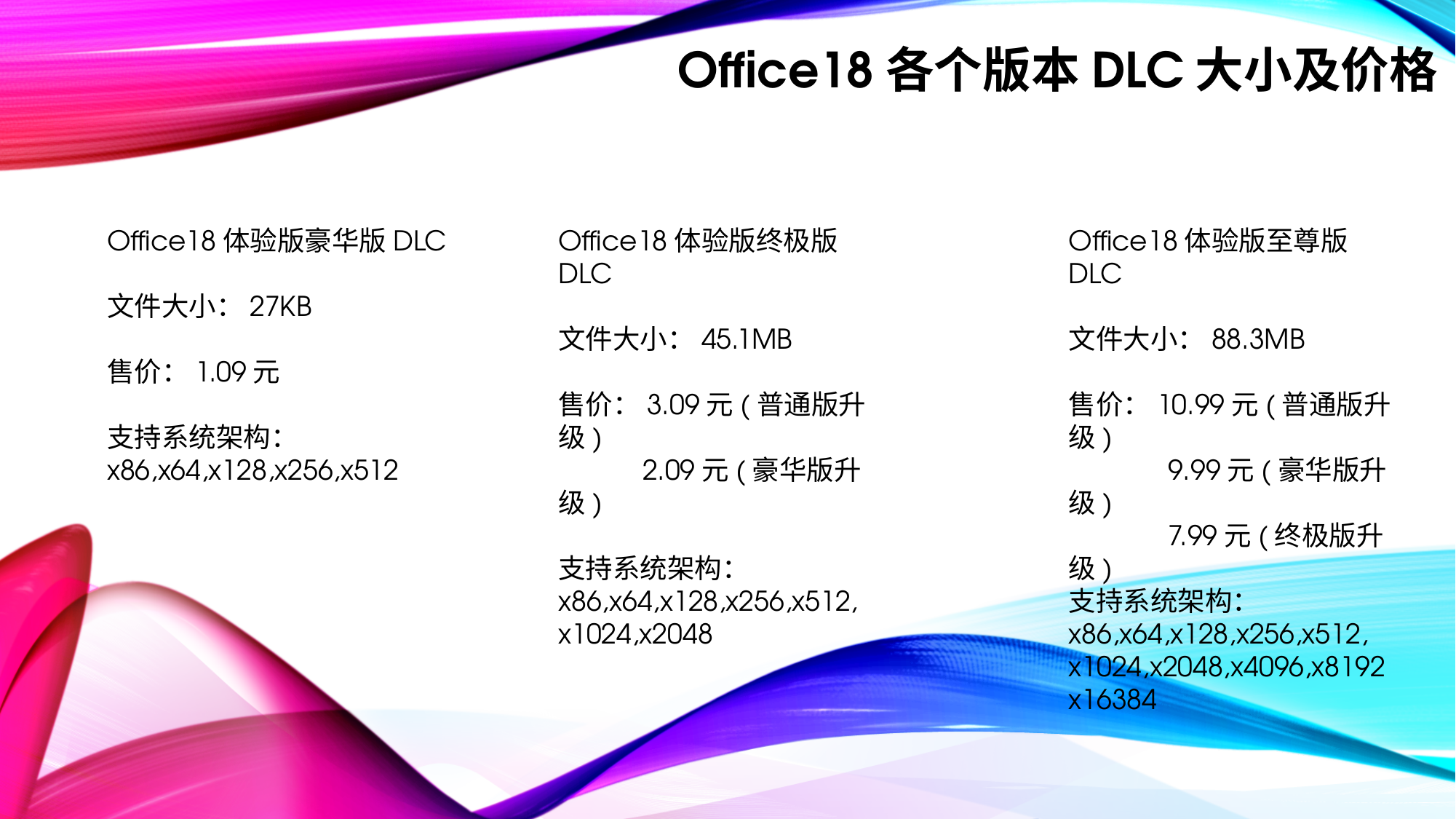

Office18各个版本DLC大小及价格
Office18体验版豪华版DLC

文件大小：27KB

售价：1.09元

支持系统架构：x86,x64,x128,x256,x512
Office18体验版终极版DLC

文件大小：45.1MB

售价：3.09元(普通版升级)
           2.09元(豪华版升级)

支持系统架构：x86,x64,x128,x256,x512,
x1024,x2048
Office18体验版至尊版DLC

文件大小：88.3MB

售价：10.99元(普通版升级)
             9.99元(豪华版升级)
             7.99元(终极版升级)
支持系统架构：x86,x64,x128,x256,x512,
x1024,x2048,x4096,x8192
x16384